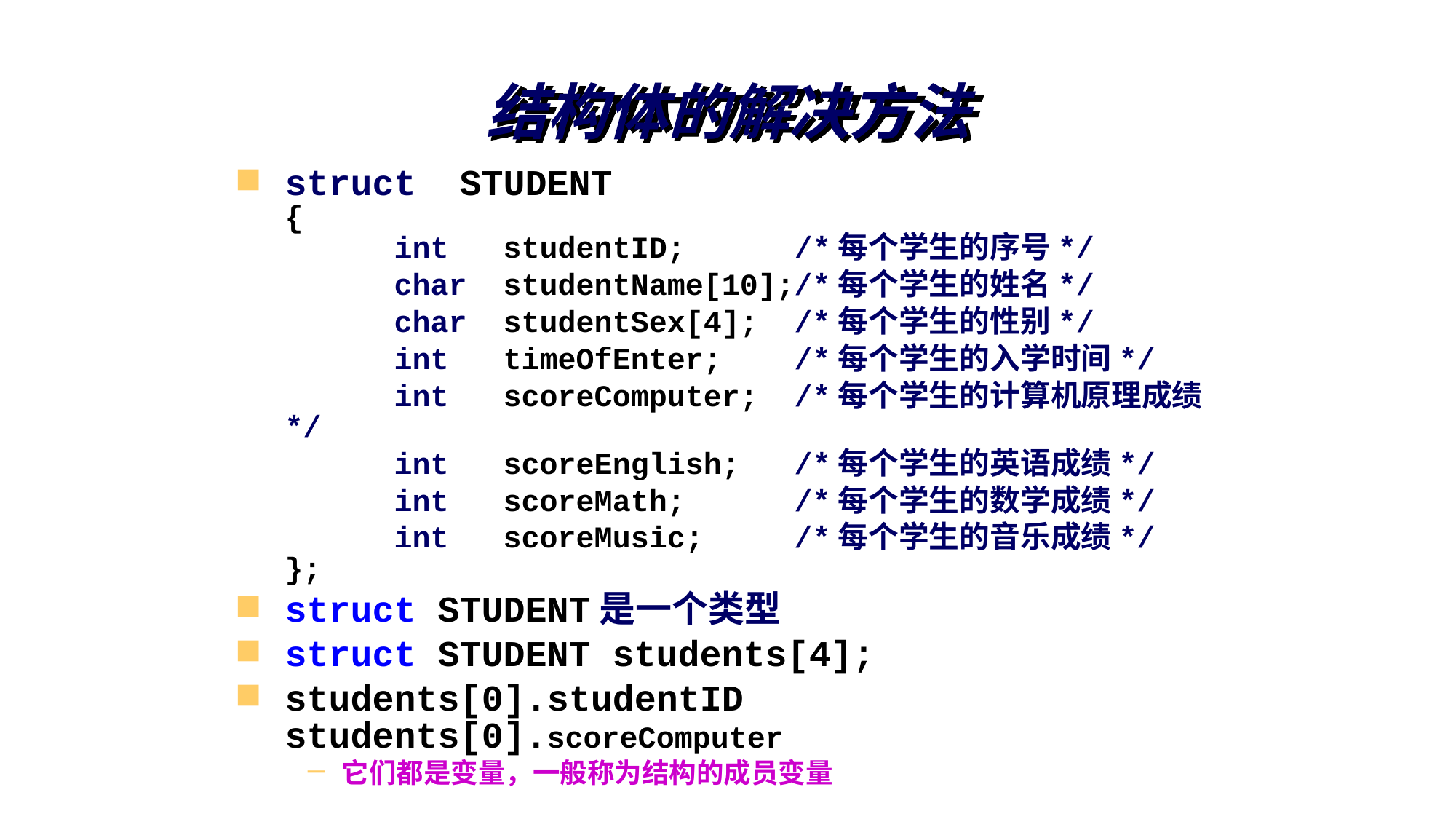

# 结构体的解决方法
struct  STUDENT
{
	int   studentID;      /*每个学生的序号*/
		char  studentName[10];/*每个学生的姓名*/
		char  studentSex[4];  /*每个学生的性别*/
		int	timeOfEnter;    /*每个学生的入学时间*/
		int	scoreComputer;  /*每个学生的计算机原理成绩*/
		int	scoreEnglish;   /*每个学生的英语成绩*/
		int	scoreMath;	    /*每个学生的数学成绩*/
		int	scoreMusic;     /*每个学生的音乐成绩*/
};
struct STUDENT是一个类型
struct STUDENT students[4];
students[0].studentID
students[0].scoreComputer
它们都是变量，一般称为结构的成员变量